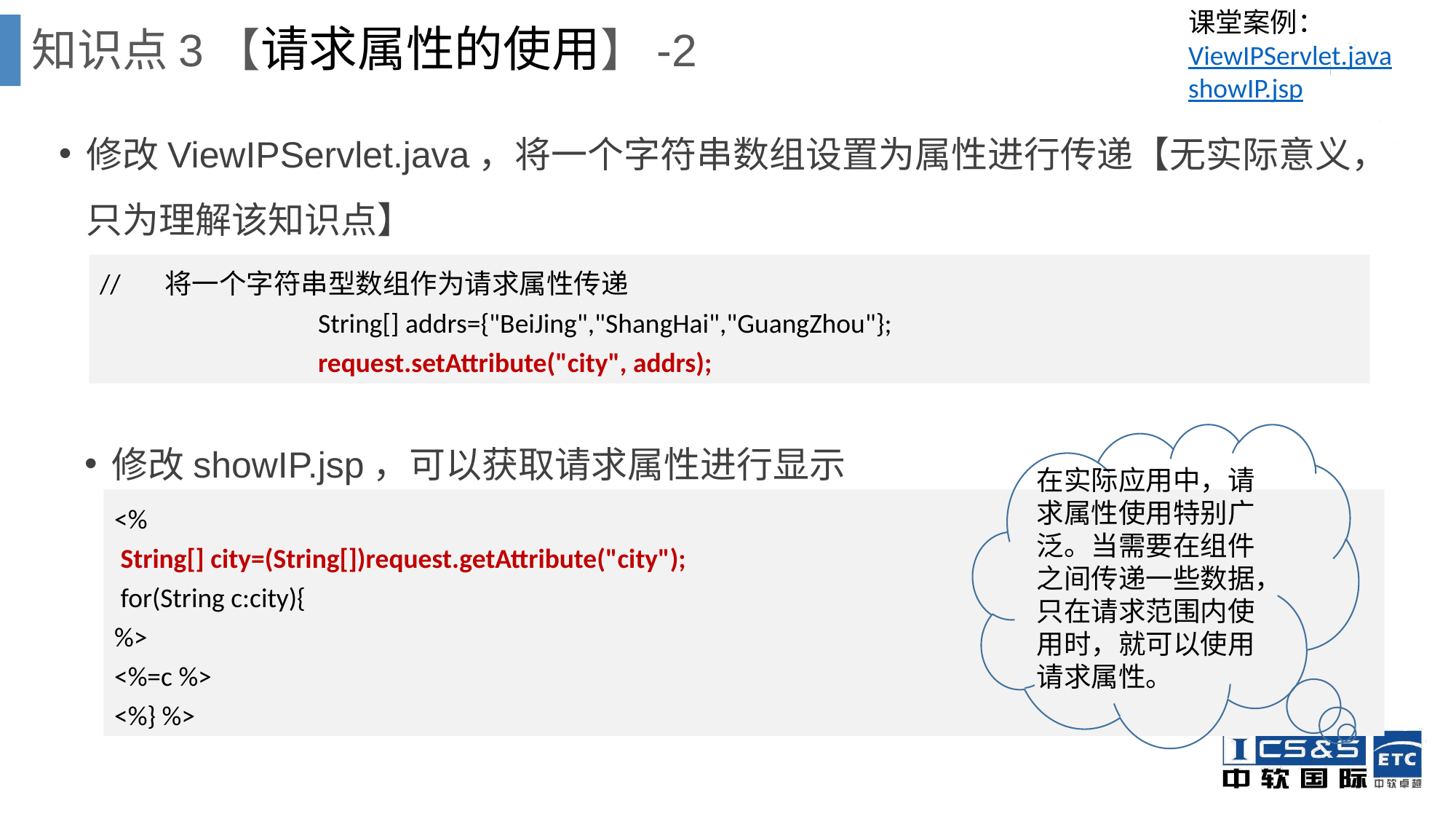

课堂案例：ViewIPServlet.java
showIP.jsp
知识点3【请求属性的使用】-2
修改ViewIPServlet.java，将一个字符串数组设置为属性进行传递【无实际意义，只为理解该知识点】
//      将一个字符串型数组作为请求属性传递
		String[] addrs={"BeiJing","ShangHai","GuangZhou"};
		request.setAttribute("city", addrs);
修改showIP.jsp，可以获取请求属性进行显示
在实际应用中，请求属性使用特别广泛。当需要在组件之间传递一些数据，只在请求范围内使用时，就可以使用请求属性。
<%
 String[] city=(String[])request.getAttribute("city");
 for(String c:city){
%>
<%=c %>
<%} %>